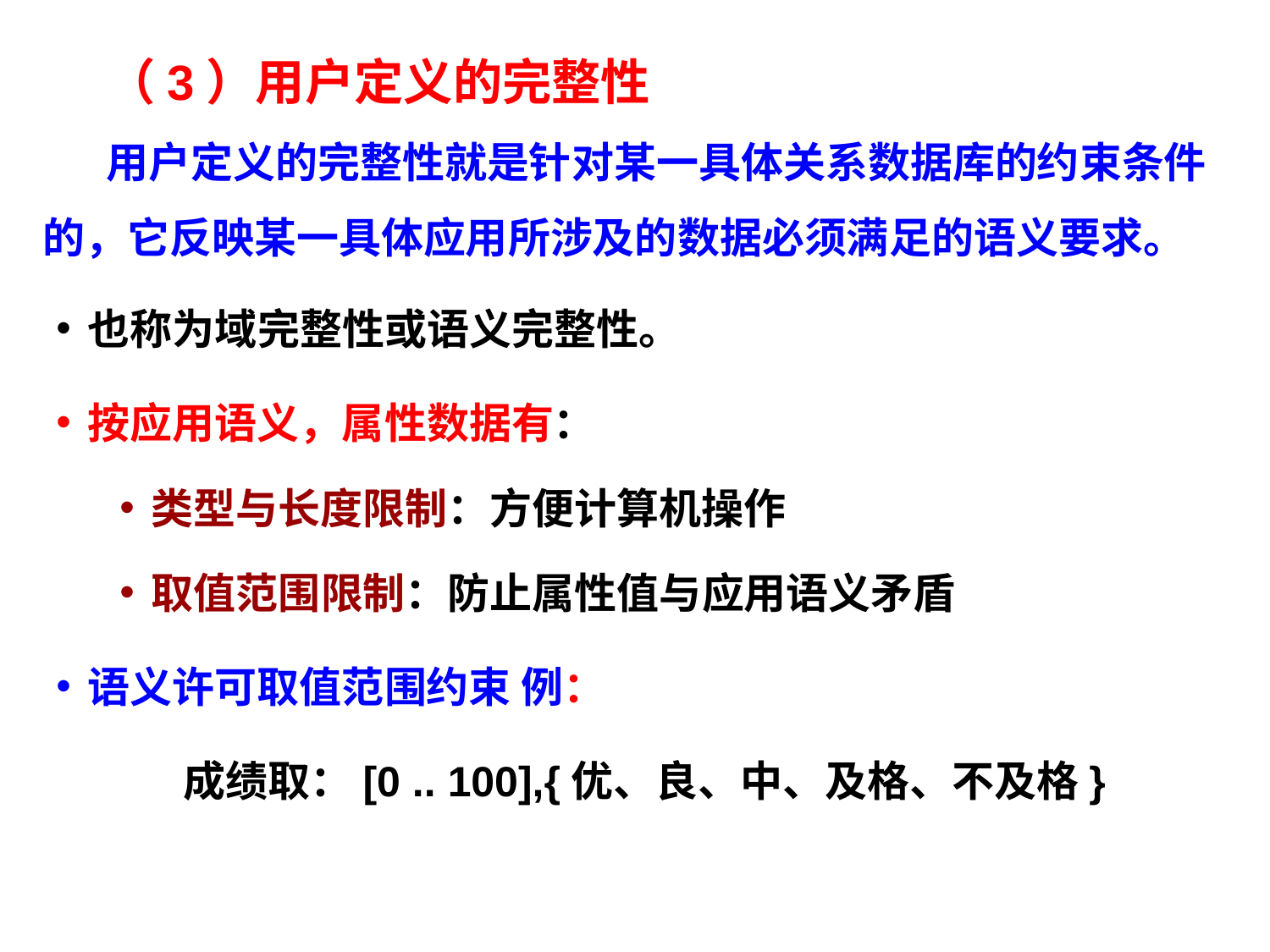

（3）用户定义的完整性
用户定义的完整性就是针对某一具体关系数据库的约束条件的，它反映某一具体应用所涉及的数据必须满足的语义要求。
也称为域完整性或语义完整性。
按应用语义，属性数据有：
类型与长度限制：方便计算机操作
取值范围限制：防止属性值与应用语义矛盾
语义许可取值范围约束 例：
	成绩取：[0 .. 100],{优、良、中、及格、不及格}